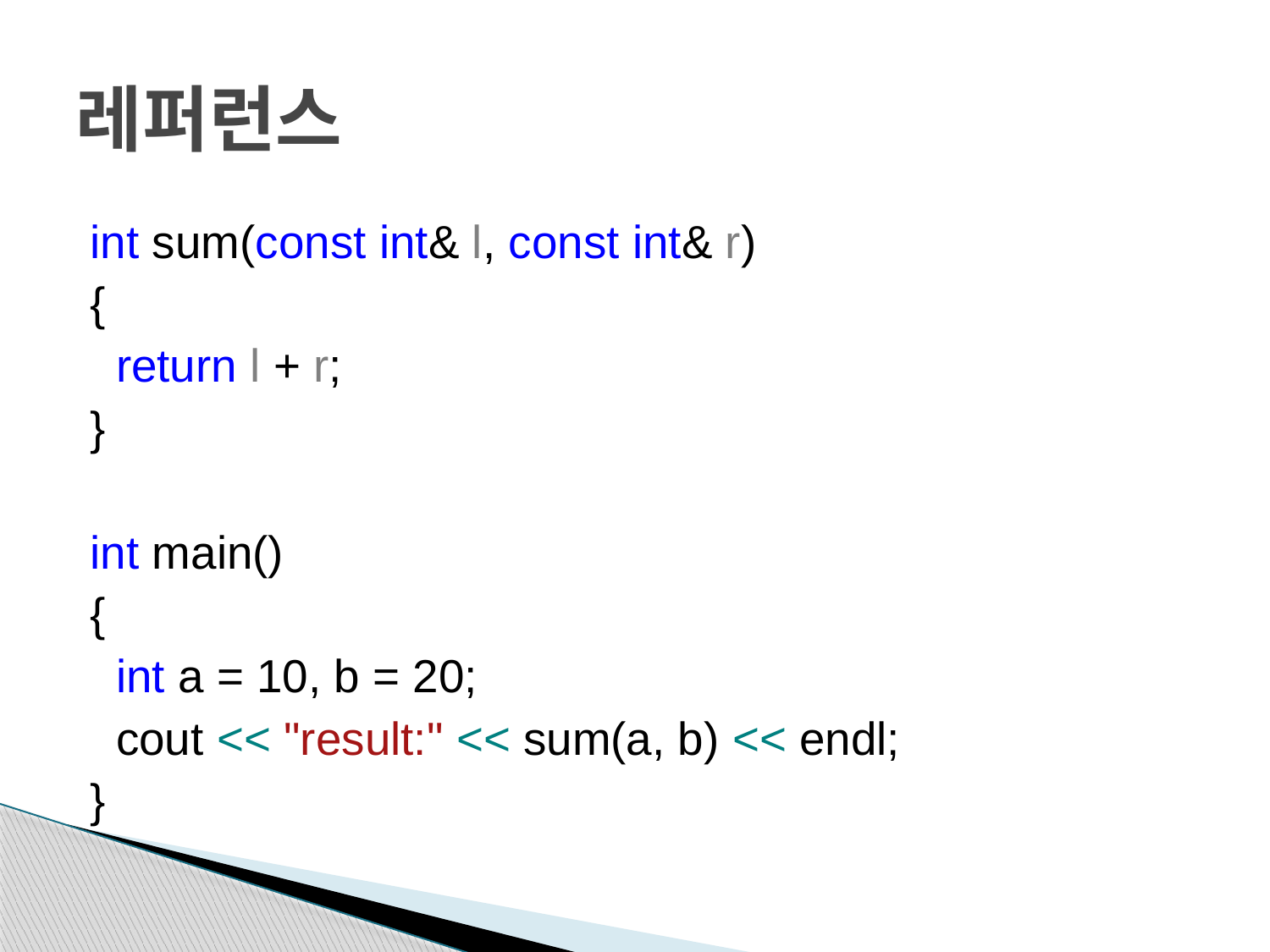

# 레퍼런스
int sum(const int& l, const int& r)
{
  return l + r;
}

int main()
{
  int a = 10, b = 20;
  cout << "result:" << sum(a, b) << endl;
}